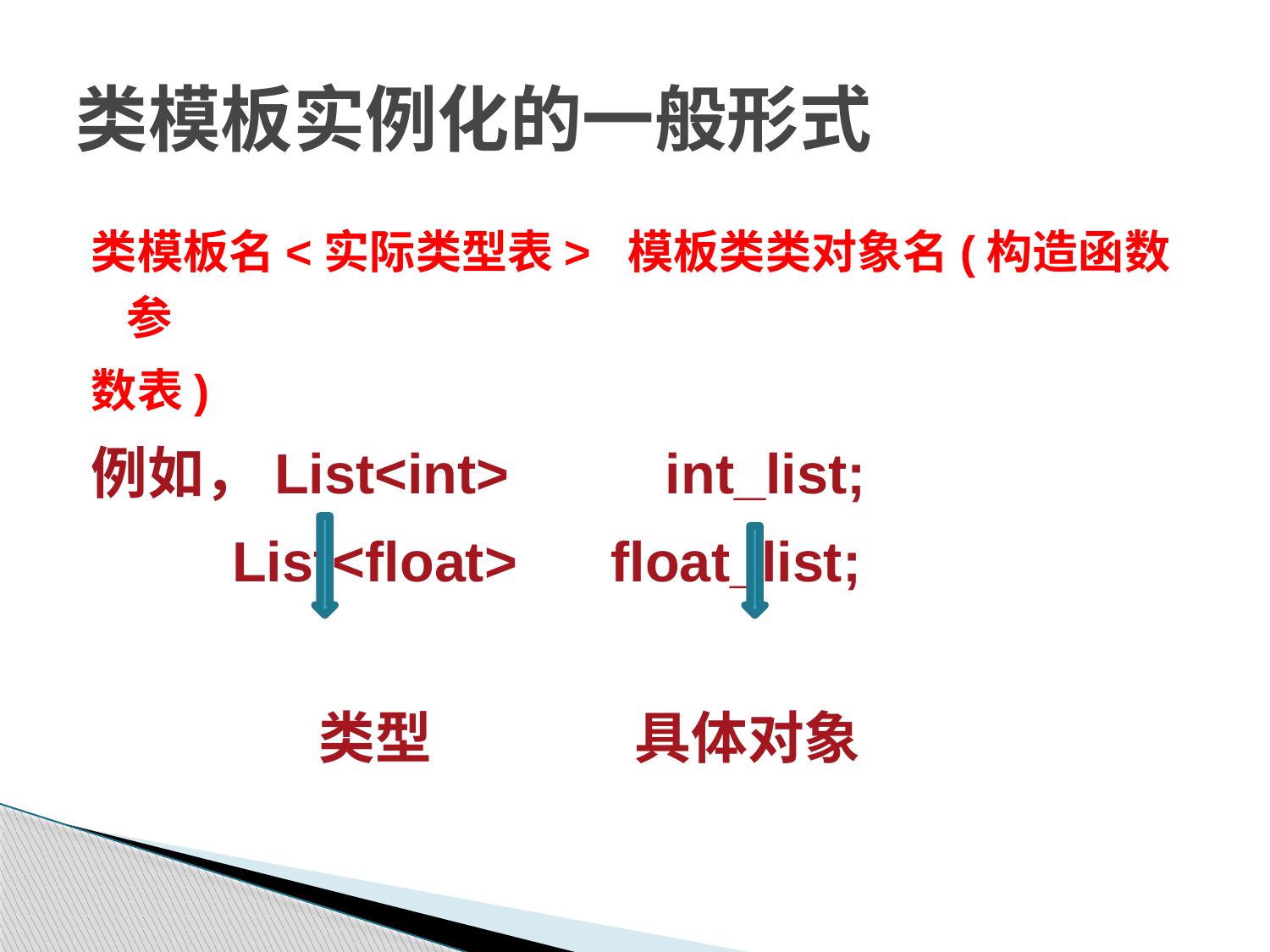

# 类模板实例化的一般形式
类模板名<实际类型表>  模板类类对象名(构造函数参
数表)
例如，List<int>          int_list;
         List<float>      float_list;

		    类型		具体对象